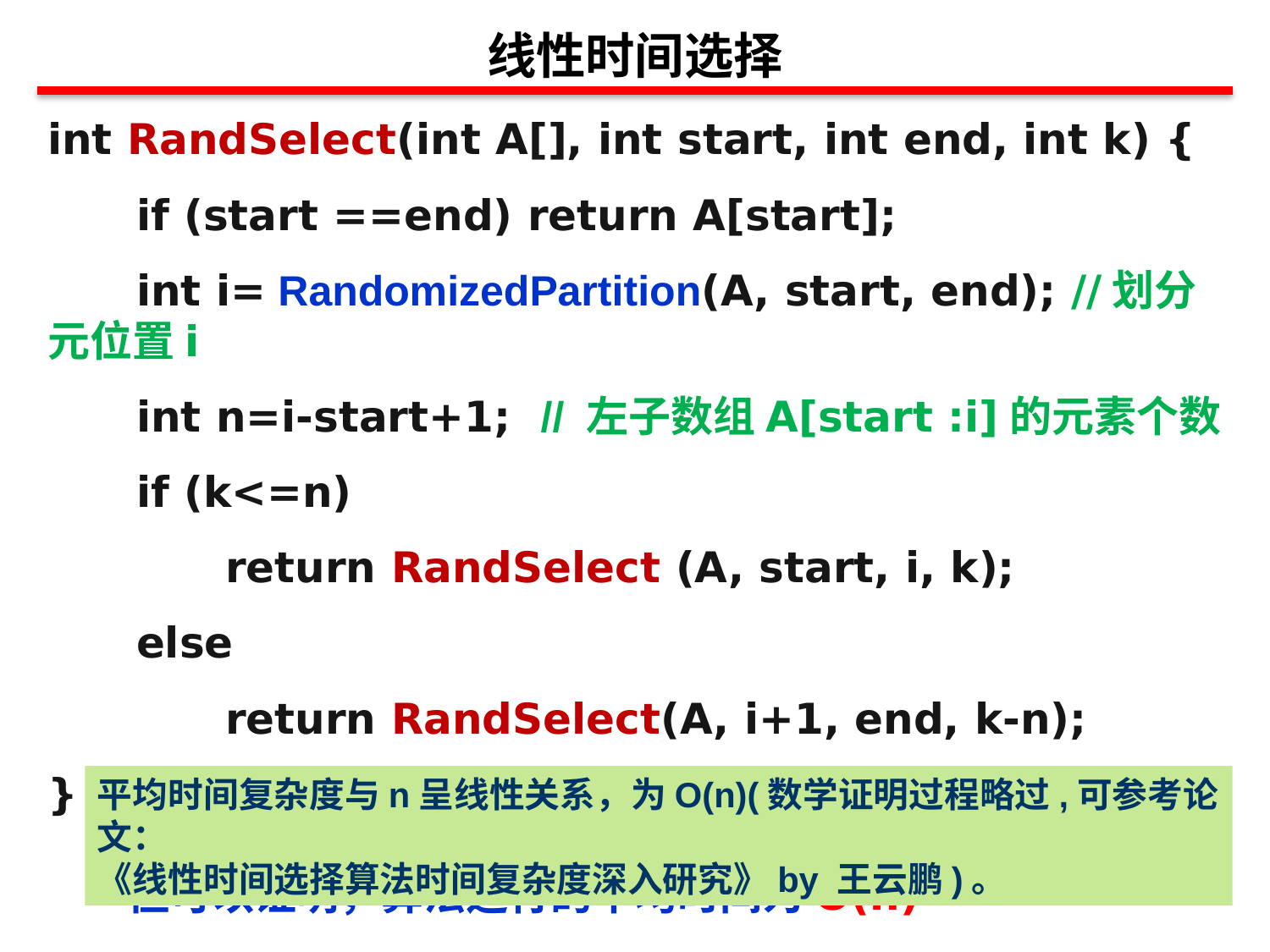

线性时间选择
int RandSelect(int A[], int start, int end, int k) {
      if (start ==end) return A[start];
      int i= RandomizedPartition(A, start, end); //划分元位置i
      int n=i-start+1;  // 左子数组A[start :i]的元素个数
      if (k<=n)
            return RandSelect (A, start, i, k);
      else
            return RandSelect(A, i+1, end, k-n);
}
平均时间复杂度与n呈线性关系，为O(n)(数学证明过程略过,可参考论文：
《线性时间选择算法时间复杂度深入研究》by 王云鹏)。
在最坏情况下，算法RandSelect需要O(n2)计算时间
但可以证明，算法运行的平均时间为O(n)